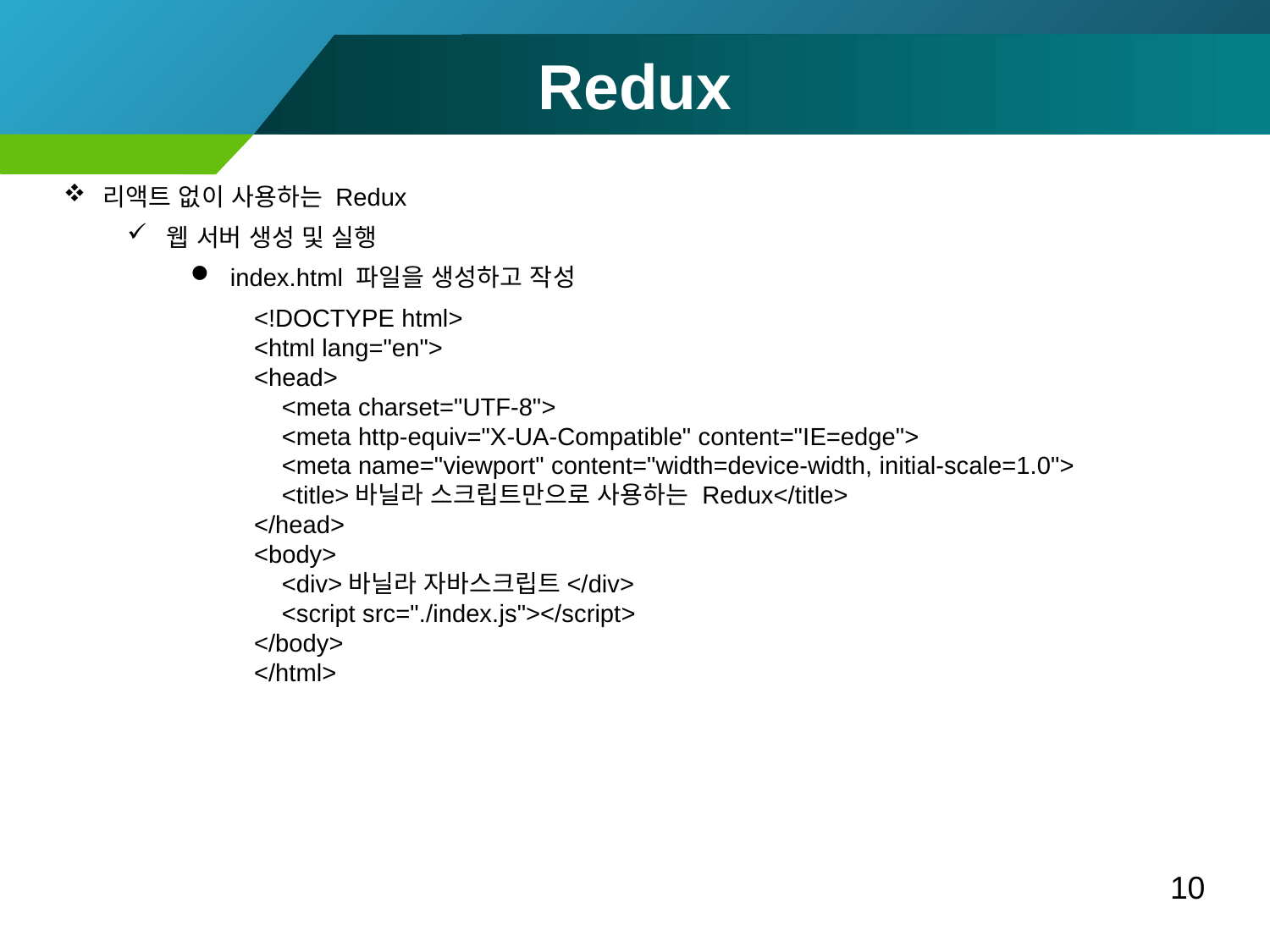

Redux
리액트 없이 사용하는 Redux
웹 서버 생성 및 실행
index.html 파일을 생성하고 작성
<!DOCTYPE html>
<html lang="en">
<head>
    <meta charset="UTF-8">
    <meta http-equiv="X-UA-Compatible" content="IE=edge">
    <meta name="viewport" content="width=device-width, initial-scale=1.0">
    <title>바닐라 스크립트만으로 사용하는 Redux</title>
</head>
<body>
    <div>바닐라 자바스크립트</div>
    <script src="./index.js"></script>
</body>
</html>
10